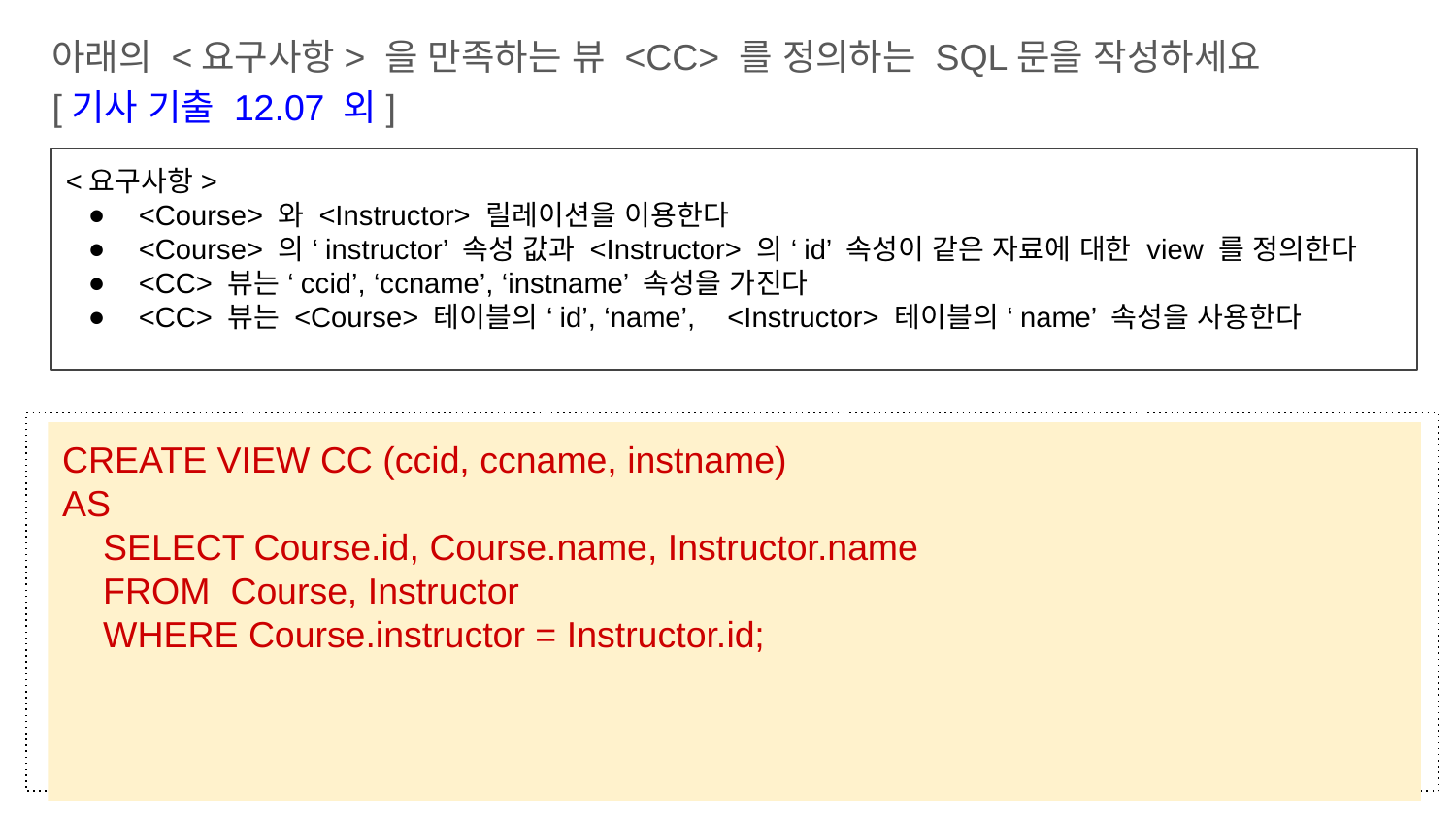

아래의 <요구사항> 을 만족하는 뷰 <CC> 를 정의하는 SQL문을 작성하세요
[기사 기출 12.07 외]

<요구사항>
<Course> 와 <Instructor> 릴레이션을 이용한다
<Course> 의 ‘instructor’ 속성 값과 <Instructor> 의 ‘id’ 속성이 같은 자료에 대한 view 를 정의한다
<CC> 뷰는 ‘ccid’, ‘ccname’, ‘instname’ 속성을 가진다
<CC> 뷰는 <Course> 테이블의 ‘id’, ‘name’,    <Instructor> 테이블의 ‘name’ 속성을 사용한다

CREATE VIEW CC (ccid, ccname, instname)
AS
    SELECT Course.id, Course.name, Instructor.name
    FROM  Course, Instructor
    WHERE Course.instructor = Instructor.id;